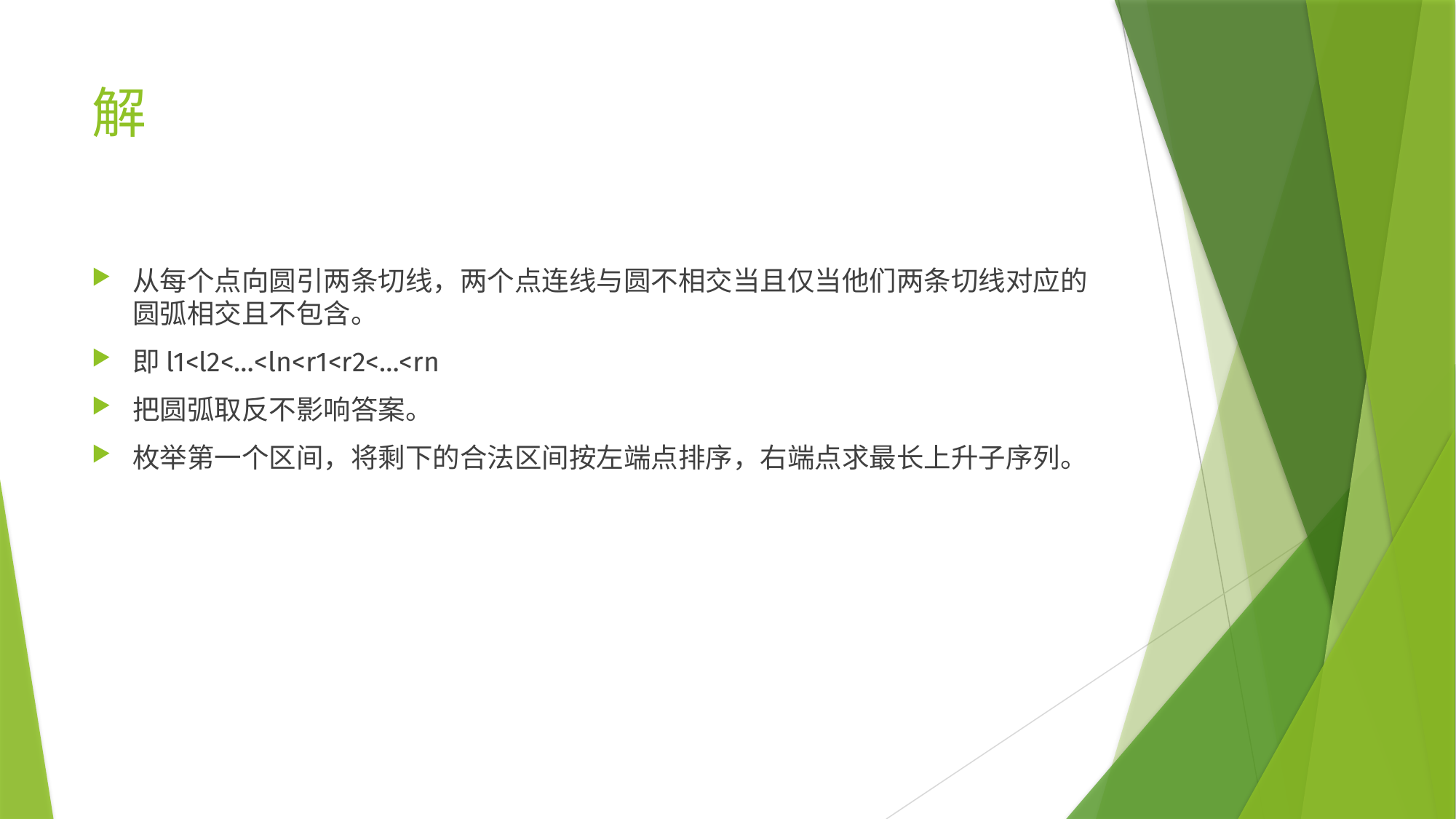

# 解
从每个点向圆引两条切线，两个点连线与圆不相交当且仅当他们两条切线对应的圆弧相交且不包含。
即l1<l2<…<ln<r1<r2<…<rn
把圆弧取反不影响答案。
枚举第一个区间，将剩下的合法区间按左端点排序，右端点求最长上升子序列。